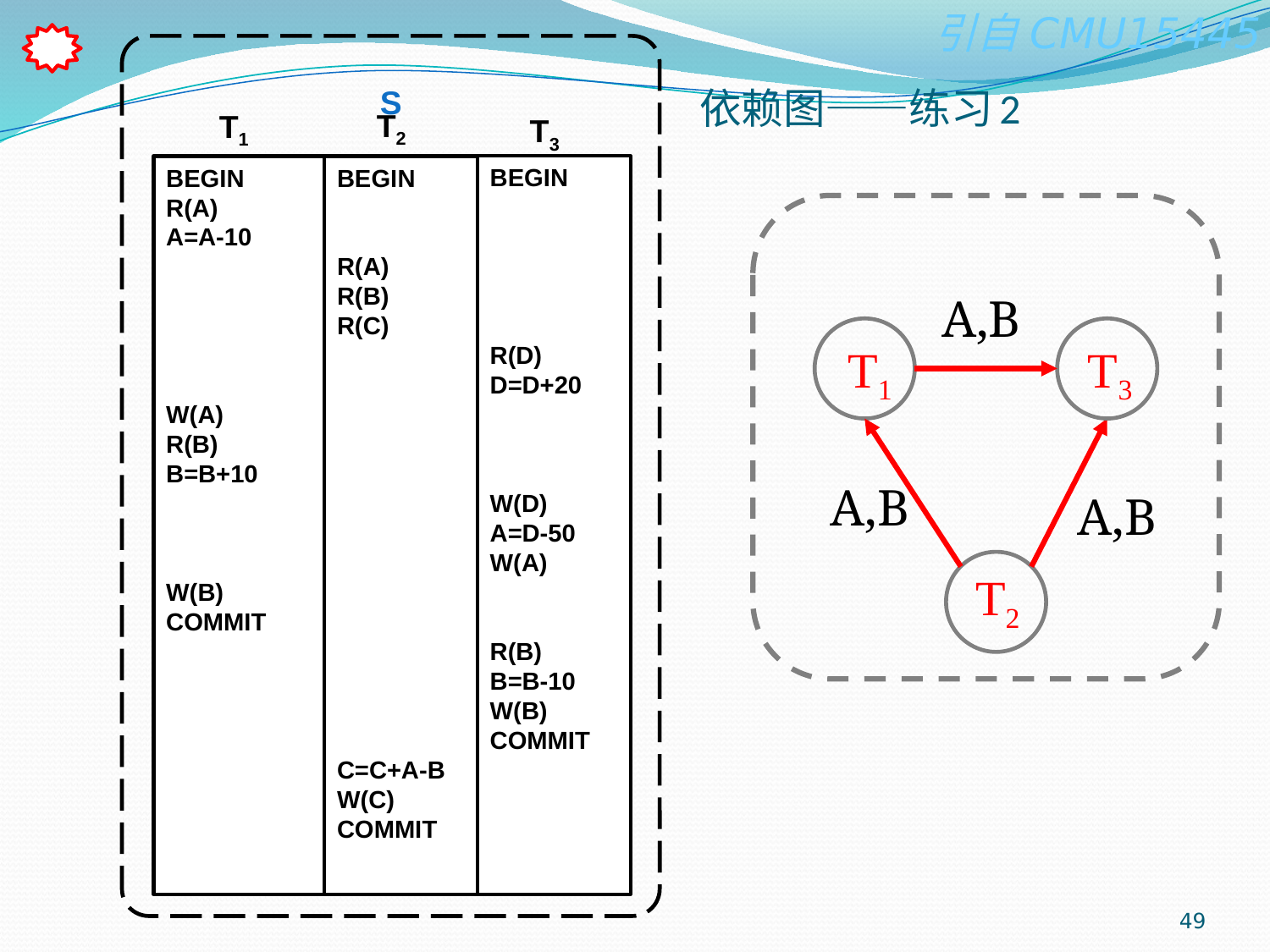

S
T2
T1
BEGIN
R(A)
A=A-10

W(A)
R(B)
B=B+10

W(B)
COMMIT
BEGIN

R(A)
R(B)
R(C)

C=C+A-B
W(C)
COMMIT
T3
BEGIN

R(D)
D=D+20

W(D)
A=D-50
W(A)

R(B)
B=B-10
W(B)
COMMIT
# 依赖图——练习2

T1

T3
A,B
A,B

T2
A,B
49